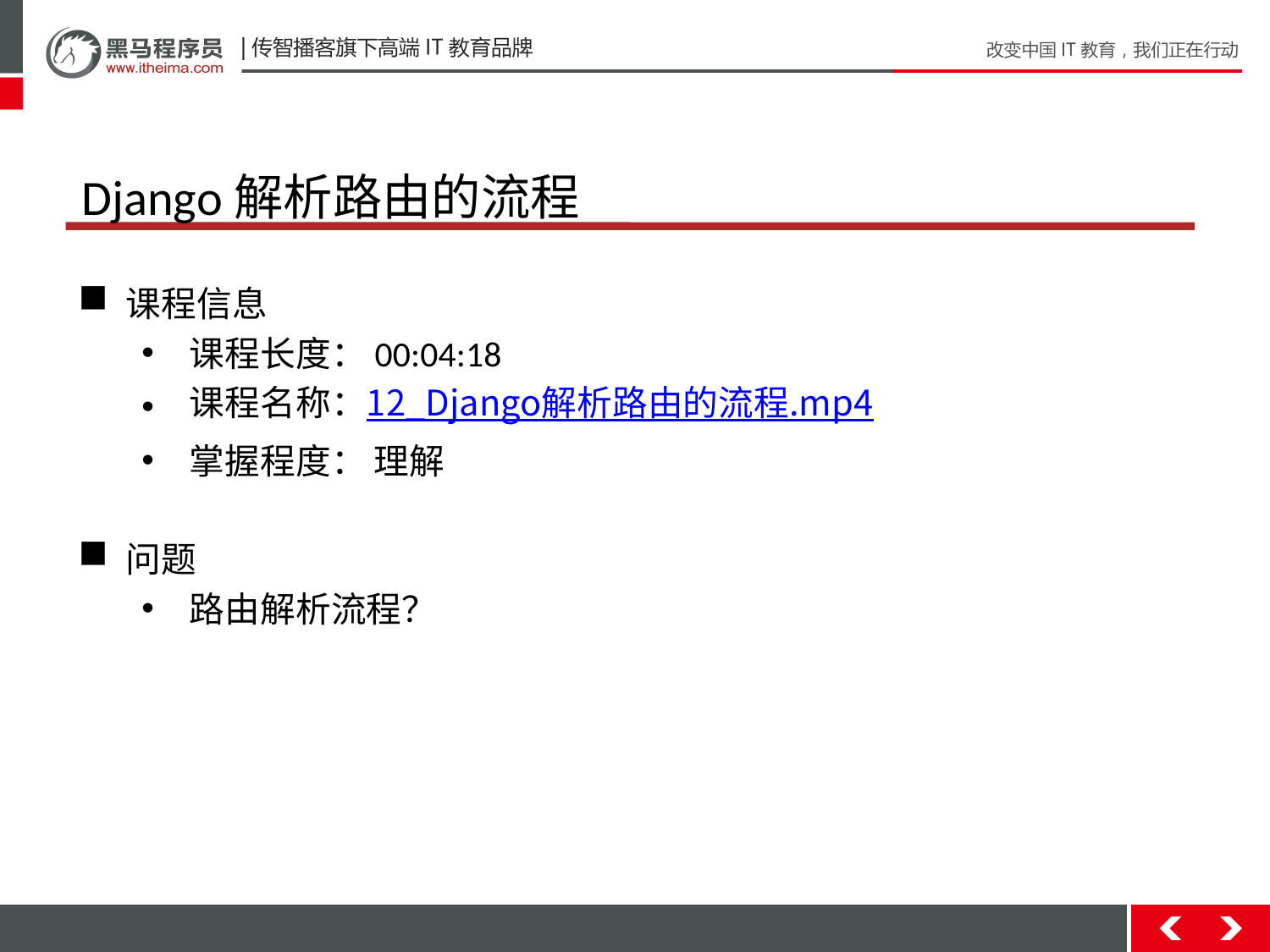

# Django解析路由的流程

课程信息
课程长度：00:04:18
课程名称：12_Django解析路由的流程.mp4
掌握程度： 理解

问题
路由解析流程？